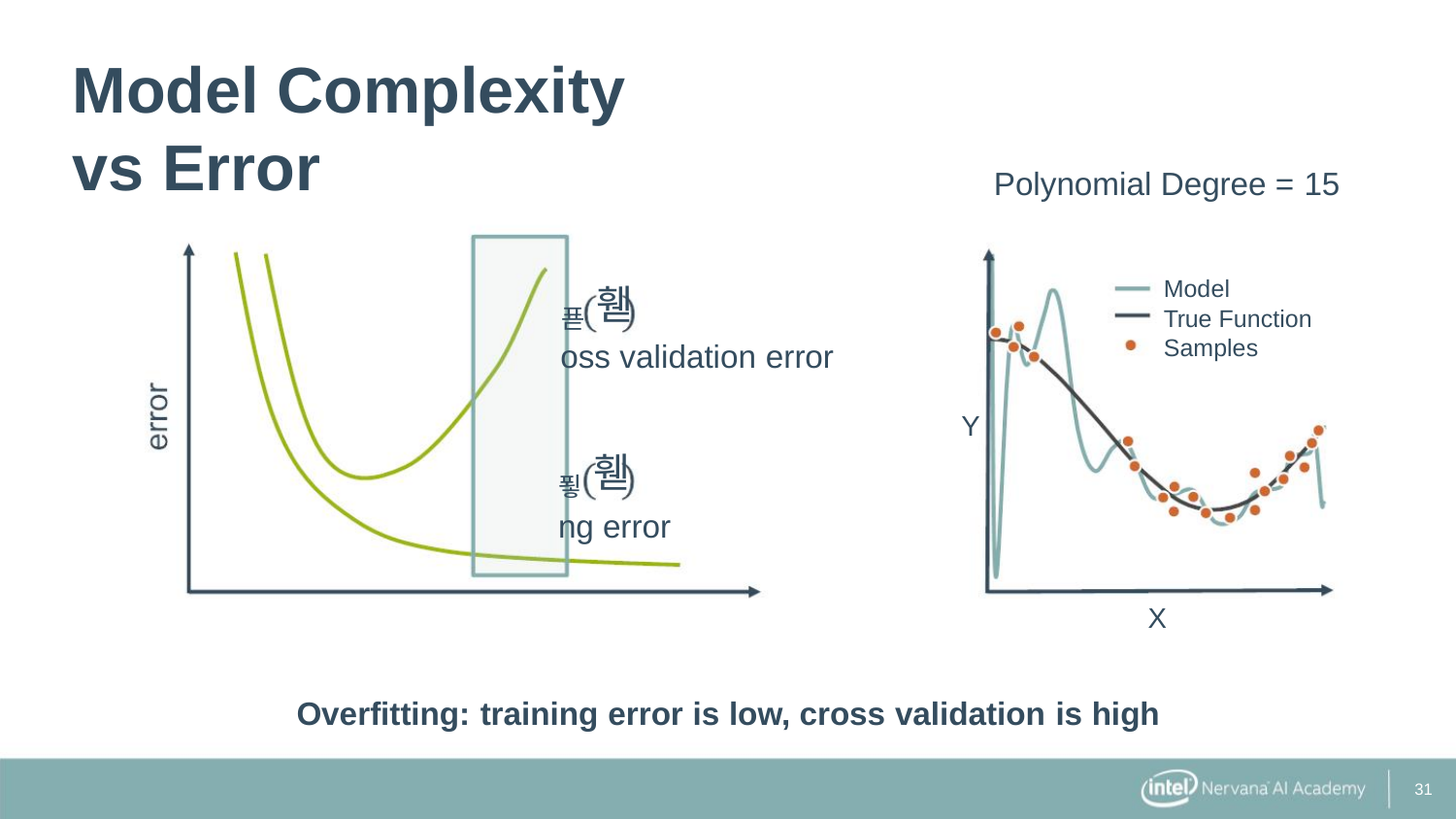

Model Complexity vs Error
Polynomial Degree = 15
Model
True Function
Samples
푣 휃
oss validation error
Y
푛 휃
ng error
X
Overfitting: training error is low, cross validation is high
31